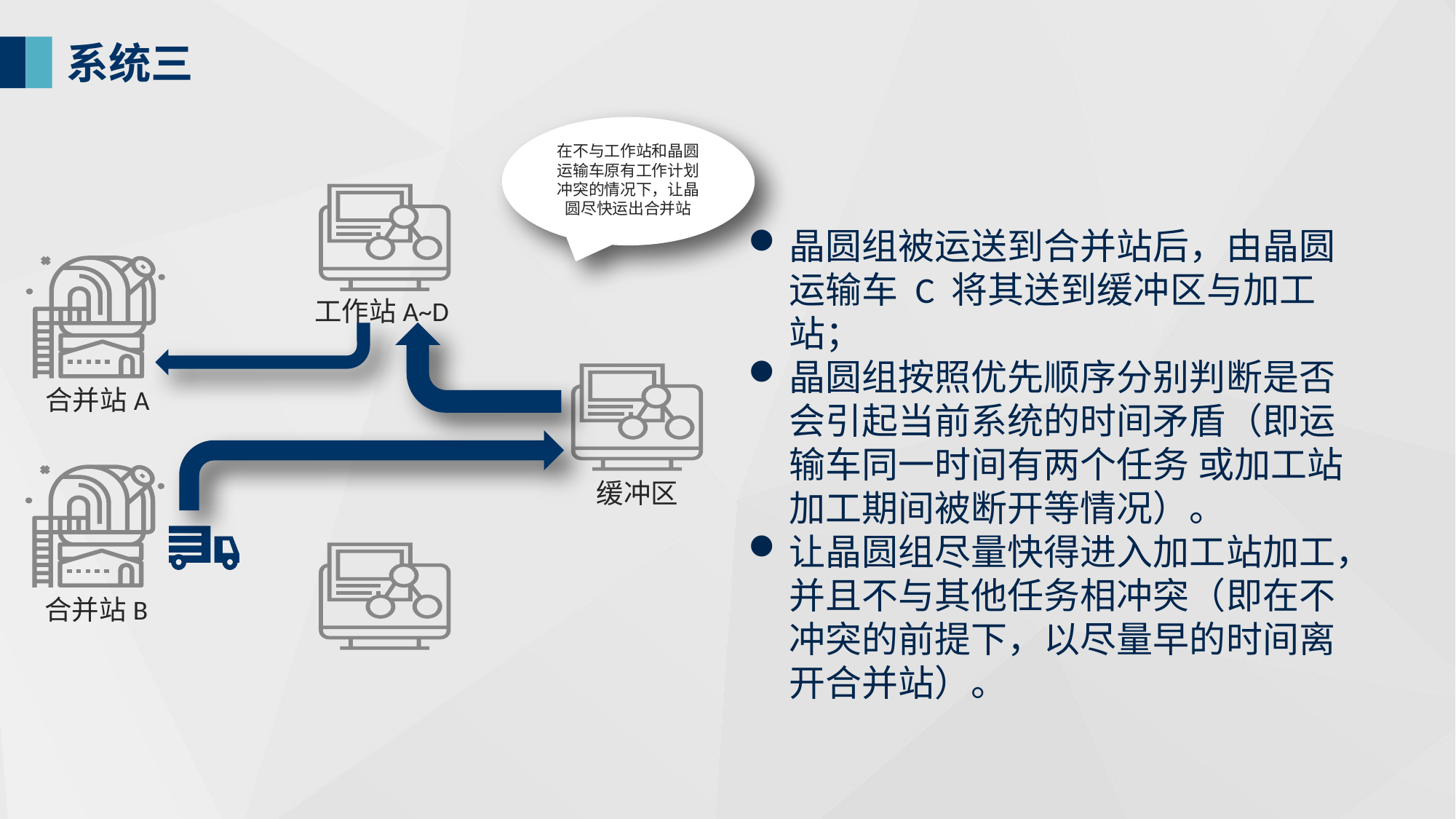

系统三

在不与工作站和晶圆运输车原有工作计划冲突的情况下，让晶圆尽快运出合并站

晶圆组被运送到合并站后，由晶圆运输车 C 将其送到缓冲区与加工站；
晶圆组按照优先顺序分别判断是否会引起当前系统的时间矛盾（即运输车同一时间有两个任务 或加工站加工期间被断开等情况）。
让晶圆组尽量快得进入加工站加工，并且不与其他任务相冲突（即在不冲突的前提下，以尽量早的时间离开合并站）。

工作站A~D

合并站A

缓冲区

合并站B